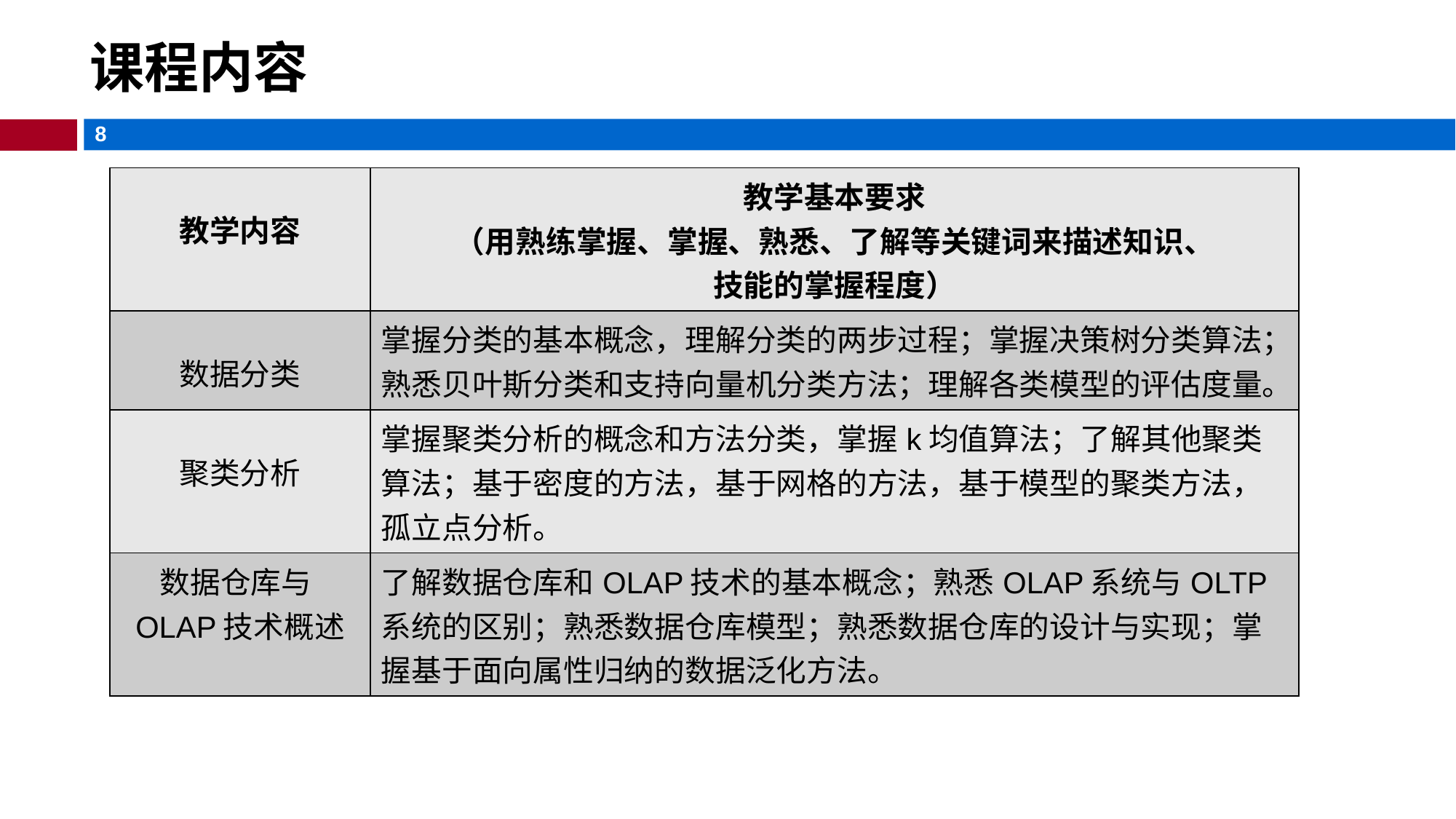

课程内容
| 教学内容 | 教学基本要求 （用熟练掌握、掌握、熟悉、了解等关键词来描述知识、 技能的掌握程度） |
| --- | --- |
| 数据分类 | 掌握分类的基本概念，理解分类的两步过程；掌握决策树分类算法；熟悉贝叶斯分类和支持向量机分类方法；理解各类模型的评估度量。 |
| 聚类分析 | 掌握聚类分析的概念和方法分类，掌握k均值算法；了解其他聚类算法；基于密度的方法，基于网格的方法，基于模型的聚类方法，孤立点分析。 |
| 数据仓库与OLAP技术概述 | 了解数据仓库和OLAP技术的基本概念；熟悉OLAP系统与OLTP系统的区别；熟悉数据仓库模型；熟悉数据仓库的设计与实现；掌握基于面向属性归纳的数据泛化方法。 |